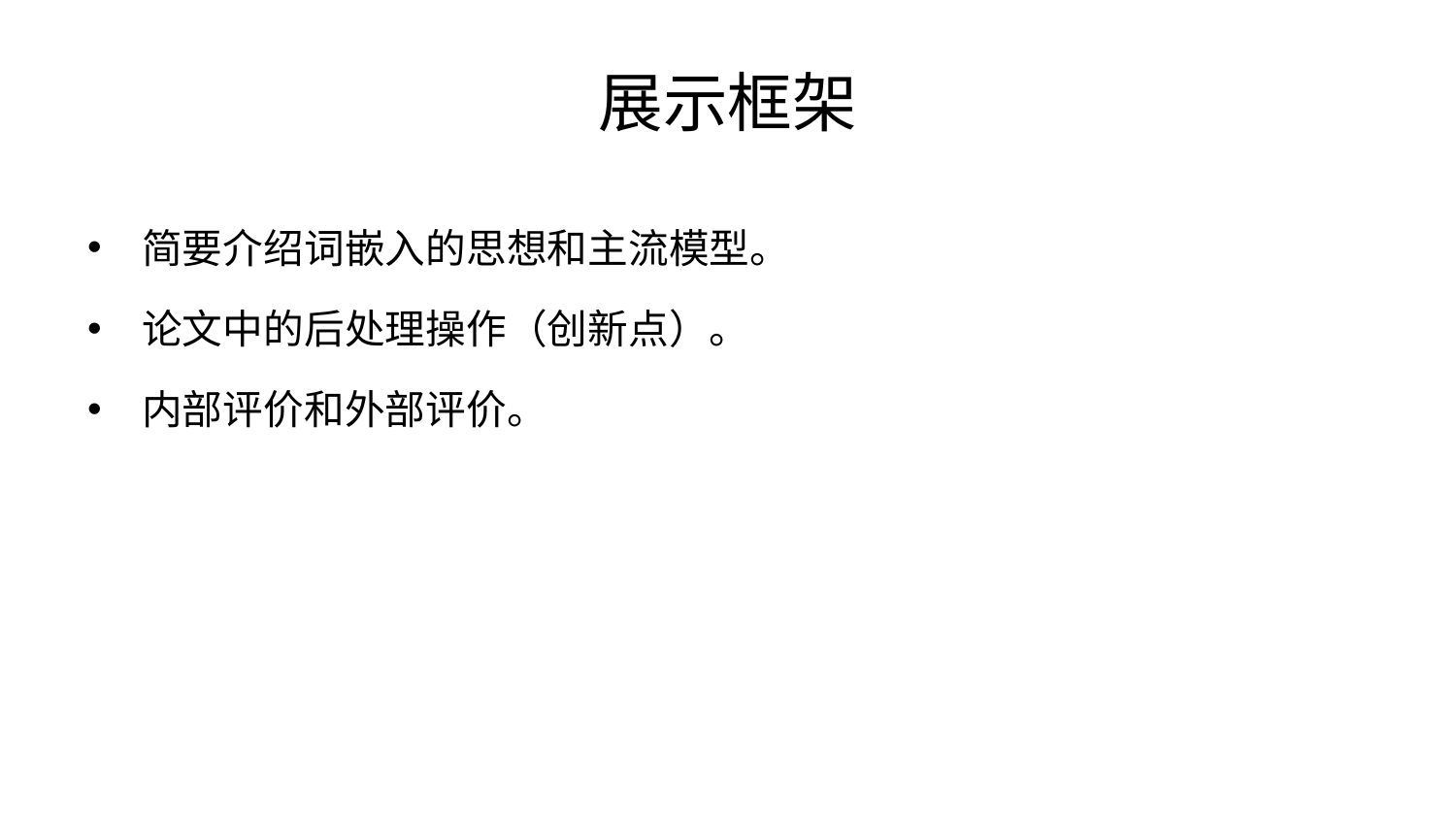

# 展示框架
简要介绍词嵌入的思想和主流模型。
论文中的后处理操作（创新点）。
内部评价和外部评价。